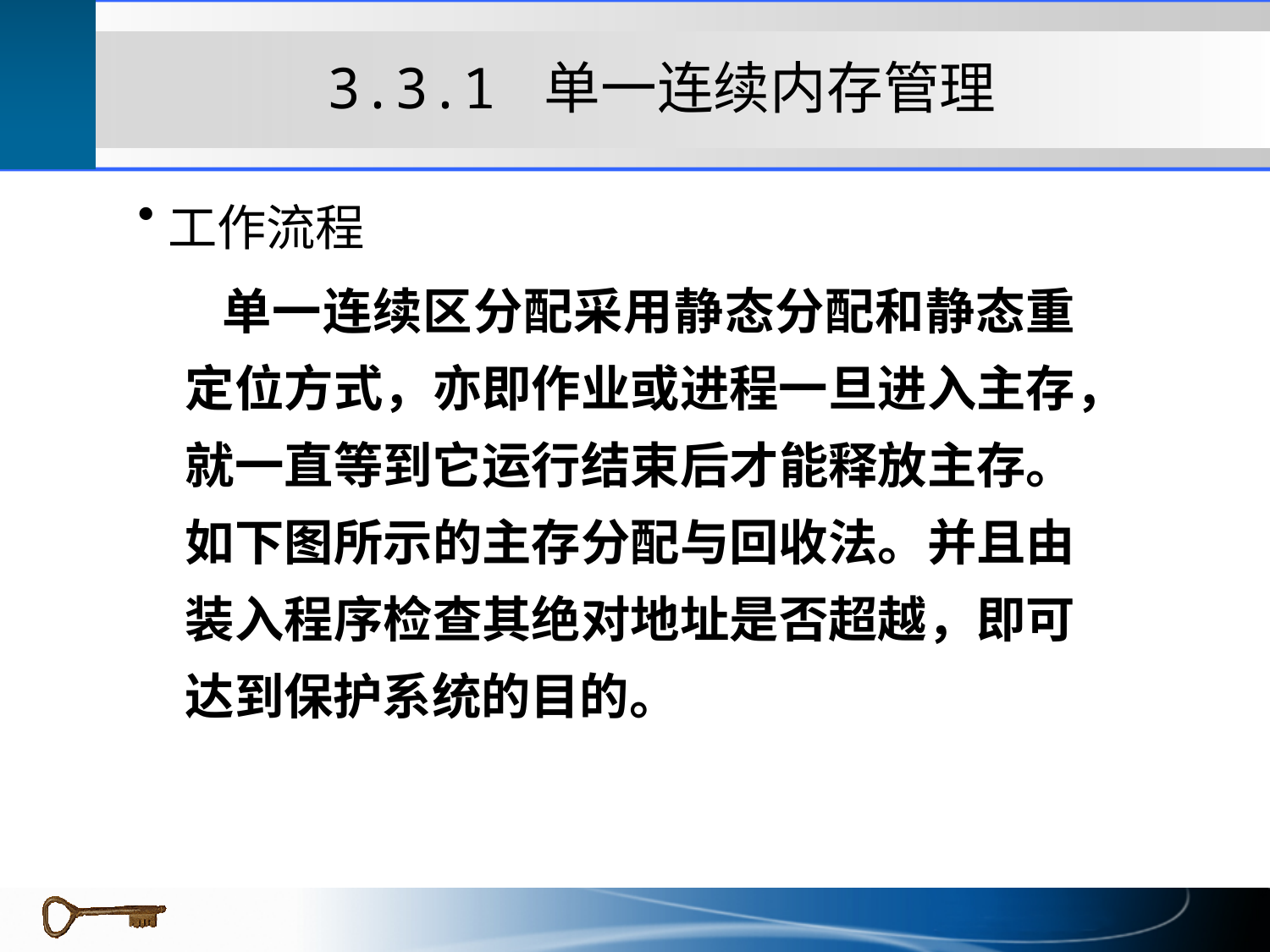

3.3.1 单一连续内存管理
# 工作流程
      单一连续区分配采用静态分配和静态重定位方式，亦即作业或进程一旦进入主存，就一直等到它运行结束后才能释放主存。如下图所示的主存分配与回收法。并且由装入程序检查其绝对地址是否超越，即可达到保护系统的目的。